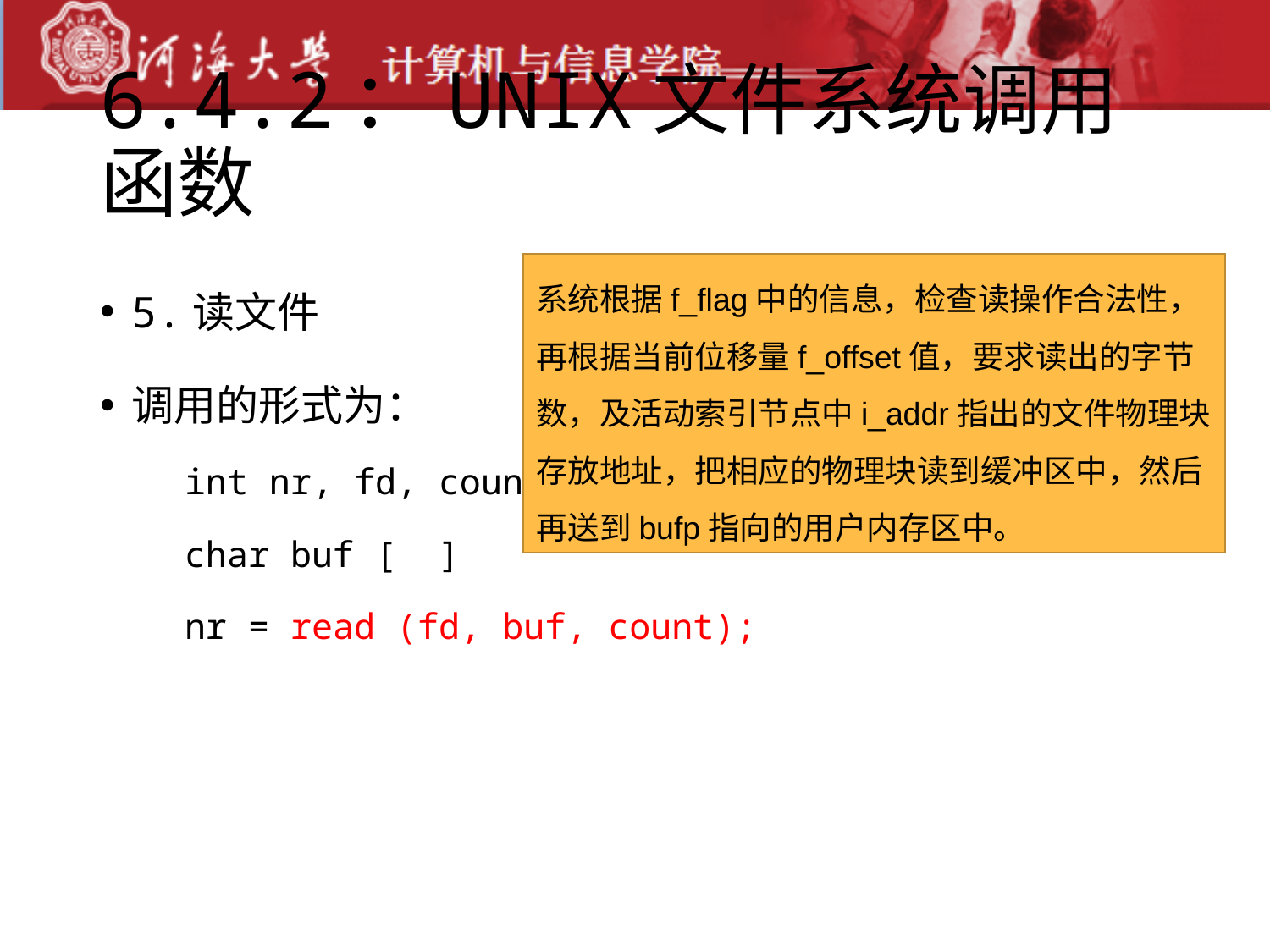

# 6.4.2：UNIX文件系统调用函数
5.读文件
调用的形式为：
 int nr, fd, count;
 char buf [  ]
 nr = read (fd, buf, count);

系统根据f_flag中的信息，检查读操作合法性，再根据当前位移量f_offset值，要求读出的字节数，及活动索引节点中i_addr指出的文件物理块存放地址，把相应的物理块读到缓冲区中，然后再送到bufp指向的用户内存区中。